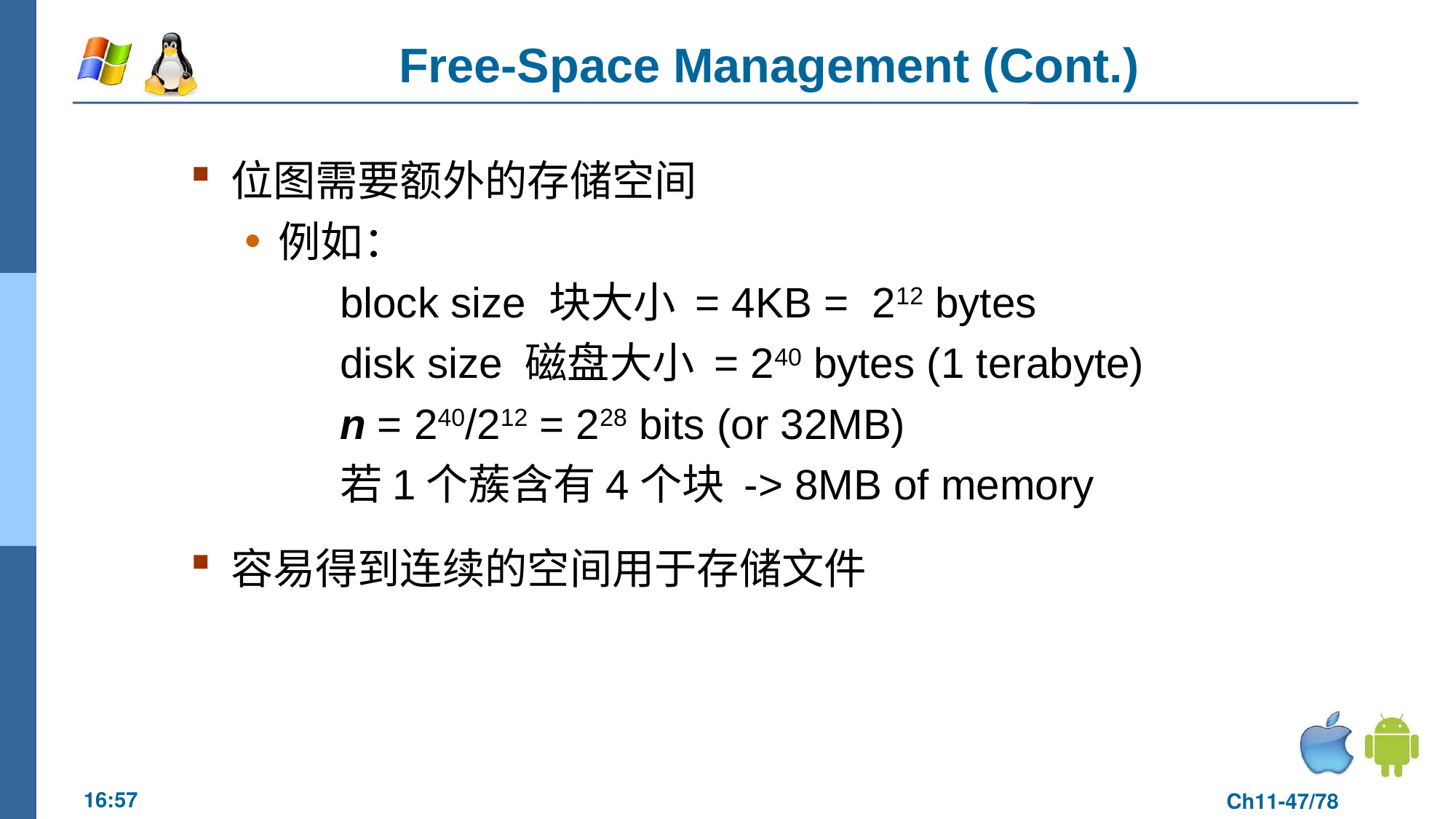

# Free-Space Management (Cont.)
位图需要额外的存储空间
例如：
		block size 块大小 = 4KB =  212 bytes
		disk size 磁盘大小 = 240 bytes (1 terabyte)
		n = 240/212 = 228 bits (or 32MB)
		若1个蔟含有4个块 -> 8MB of memory

容易得到连续的空间用于存储文件